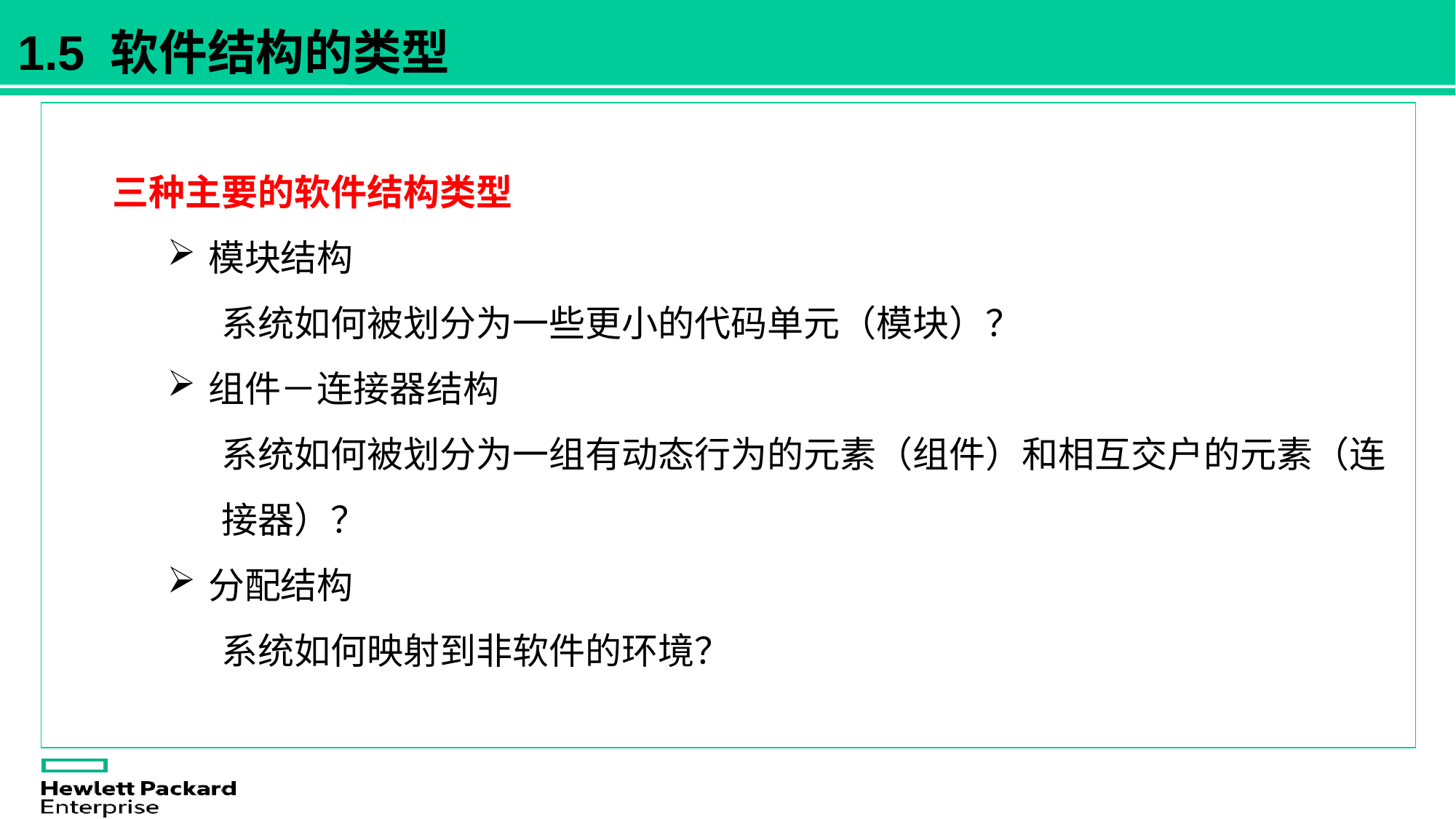

1.5 软件结构的类型

三种主要的软件结构类型
模块结构
系统如何被划分为一些更小的代码单元（模块）？
组件－连接器结构
系统如何被划分为一组有动态行为的元素（组件）和相互交户的元素（连接器）？
分配结构
系统如何映射到非软件的环境？